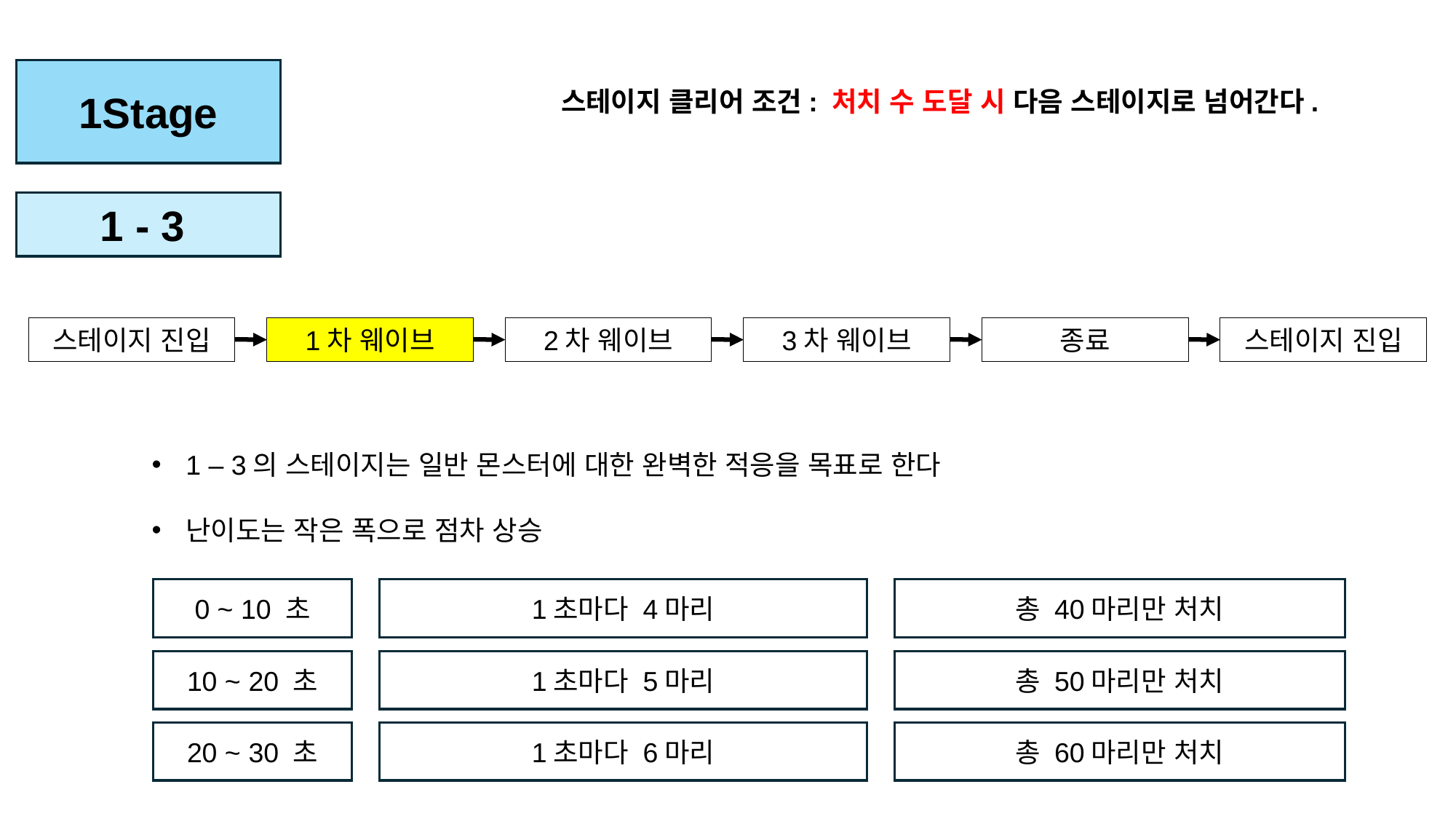

1Stage
스테이지 클리어 조건: 처치 수 도달 시 다음 스테이지로 넘어간다.
1 - 3
스테이지 진입
1차 웨이브
2차 웨이브
3차 웨이브
종료
스테이지 진입
1 – 3의 스테이지는 일반 몬스터에 대한 완벽한 적응을 목표로 한다
난이도는 작은 폭으로 점차 상승
0 ~ 10 초
1초마다 4마리
총 40마리만 처치
1초마다 5마리
총 50마리만 처치
10 ~ 20 초
총 60마리만 처치
1초마다 6마리
20 ~ 30 초